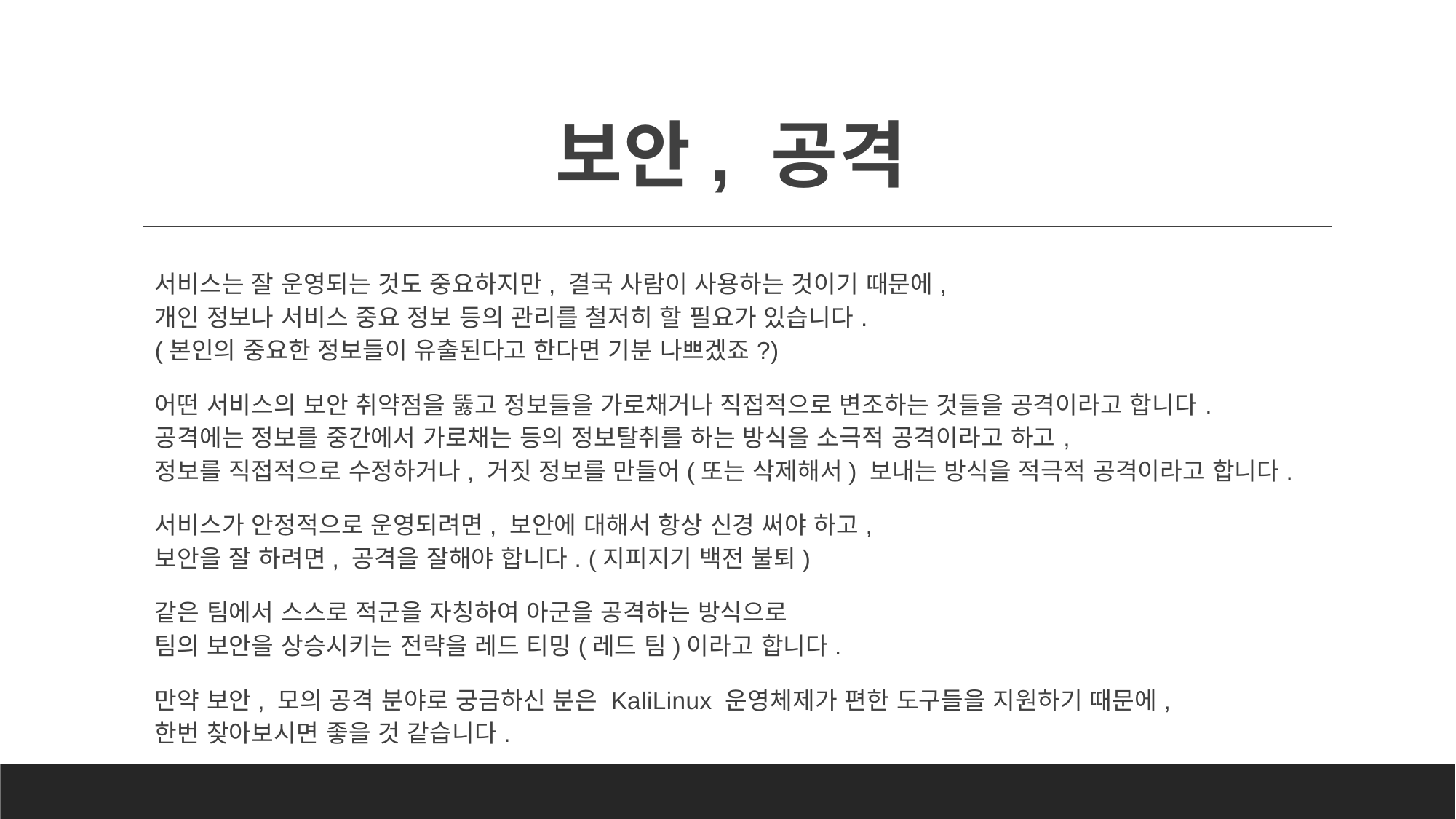

# 보안, 공격
서비스는 잘 운영되는 것도 중요하지만, 결국 사람이 사용하는 것이기 때문에,
개인 정보나 서비스 중요 정보 등의 관리를 철저히 할 필요가 있습니다.
(본인의 중요한 정보들이 유출된다고 한다면 기분 나쁘겠죠?)
어떤 서비스의 보안 취약점을 뚫고 정보들을 가로채거나 직접적으로 변조하는 것들을 공격이라고 합니다.
공격에는 정보를 중간에서 가로채는 등의 정보탈취를 하는 방식을 소극적 공격이라고 하고,
정보를 직접적으로 수정하거나, 거짓 정보를 만들어(또는 삭제해서) 보내는 방식을 적극적 공격이라고 합니다.
서비스가 안정적으로 운영되려면, 보안에 대해서 항상 신경 써야 하고,
보안을 잘 하려면, 공격을 잘해야 합니다. (지피지기 백전 불퇴)
같은 팀에서 스스로 적군을 자칭하여 아군을 공격하는 방식으로
팀의 보안을 상승시키는 전략을 레드 티밍(레드 팀)이라고 합니다.
만약 보안, 모의 공격 분야로 궁금하신 분은 KaliLinux 운영체제가 편한 도구들을 지원하기 때문에,
한번 찾아보시면 좋을 것 같습니다.